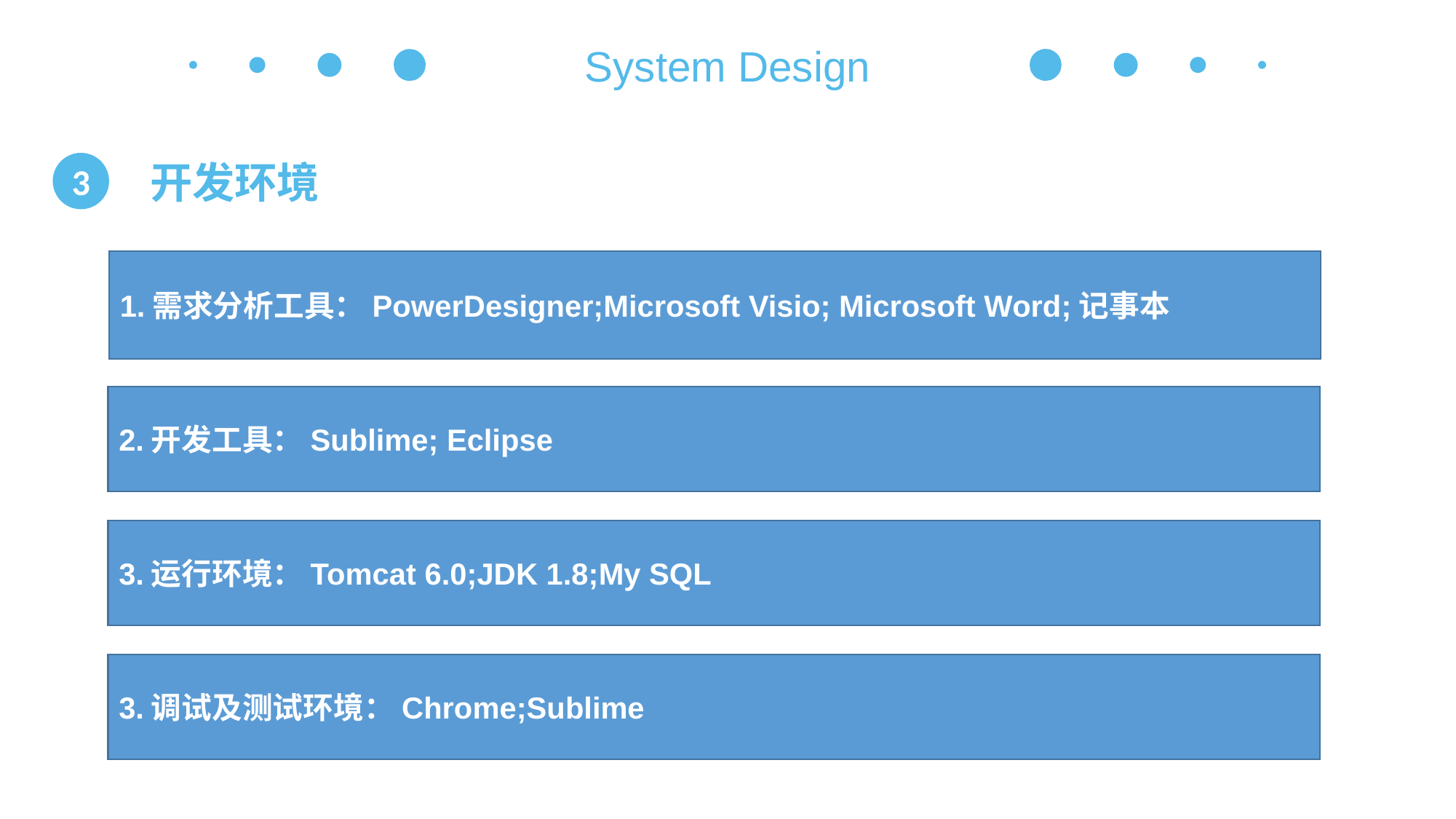

System Design

开发环境
3
1.需求分析工具：PowerDesigner;Microsoft Visio; Microsoft Word;记事本
2.开发工具：Sublime; Eclipse
3.运行环境：Tomcat 6.0;JDK 1.8;My SQL
3.调试及测试环境：Chrome;Sublime